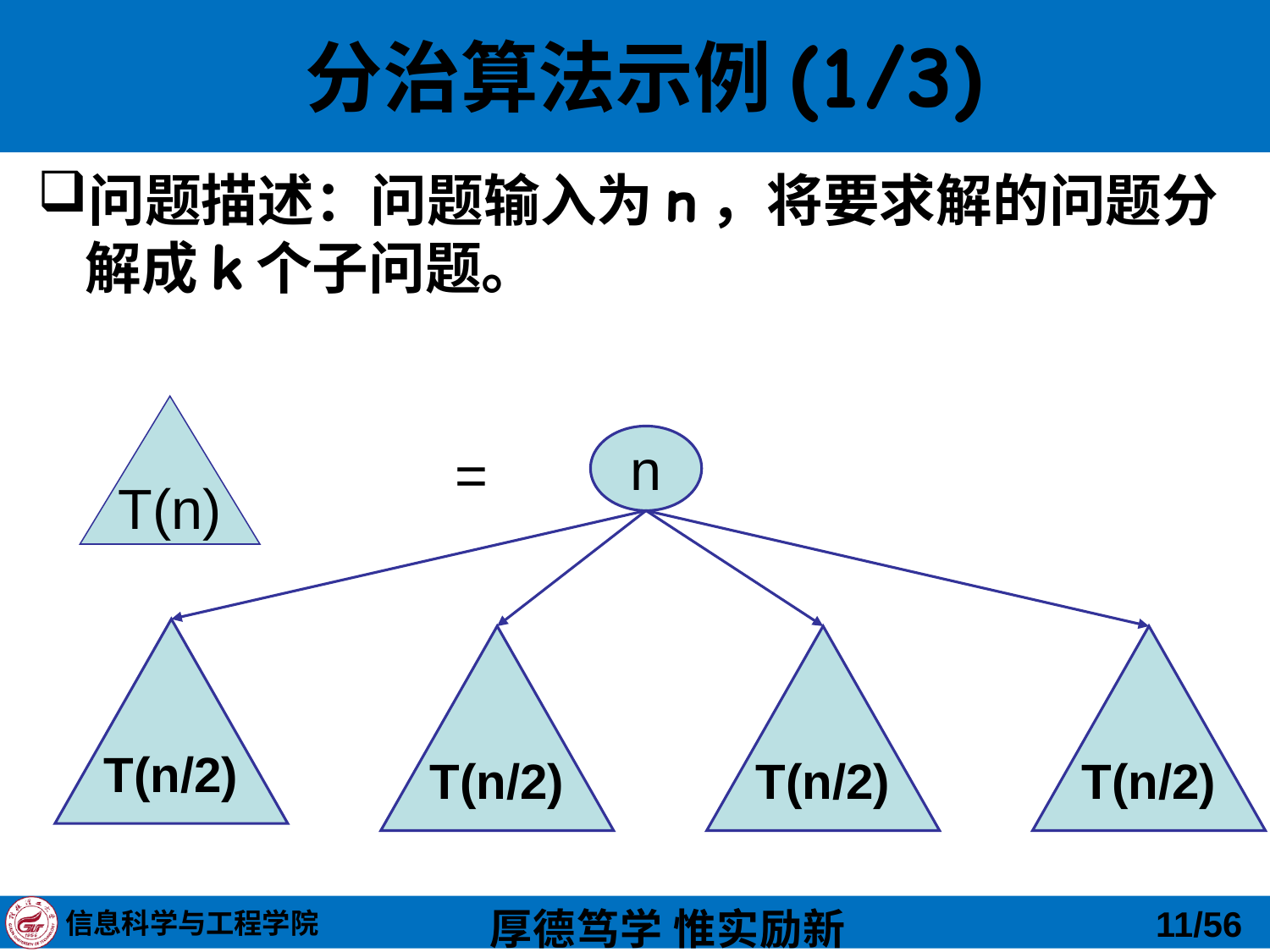

# 分治算法示例(1/3)
问题描述：问题输入为n，将要求解的问题分解成k个子问题。
T(n)
n
=
T(n/2)
T(n/2)
T(n/2)
T(n/2)
11/56